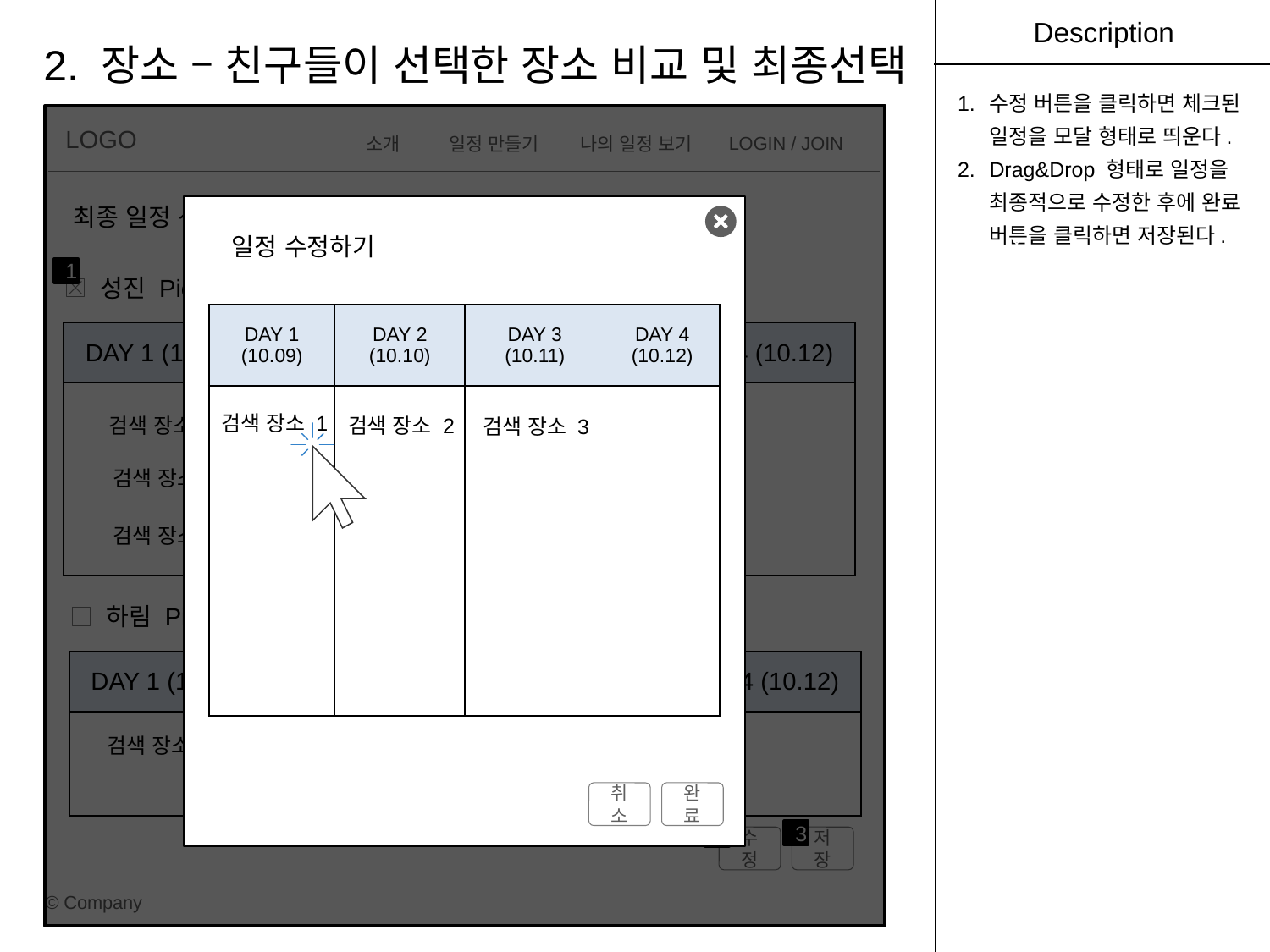

Description
2. 장소 – 친구들이 선택한 장소 비교 및 최종선택
수정 버튼을 클릭하면 체크된 일정을 모달 형태로 띄운다.
Drag&Drop 형태로 일정을 최종적으로 수정한 후에 완료 버튼을 클릭하면 저장된다.

LOGO
© Company
LOGIN / JOIN
일정 만들기
소개
나의 일정 보기

최종 일정 선택하기

일정 수정하기

1
성진 Pick!

Day
Work week
Week
Month
Today

| DAY 1 (10.09) | DAY 2 (10.10) | DAY 3 (10.11) | DAY 4 (10.12) |
| --- | --- | --- | --- |
|  |  |  |  |
| DAY 1 (10.09) | DAY 2 (10.10) | DAY 3 (10.11) | DAY 4 (10.12) |
| --- | --- | --- | --- |
|  |  |  |  |
검색 장소 1
검색 장소 1
검색 장소 2
검색 장소 3

검색 장소 2
검색 장소 3
하림 Pick!

| DAY 1 (10.09) | DAY 2 (10.10) | DAY 3 (10.11) | DAY 4 (10.12) |
| --- | --- | --- | --- |
|  |  |  |  |
검색 장소 1
검색 장소 2
취소
완료
3
2
수정
저장